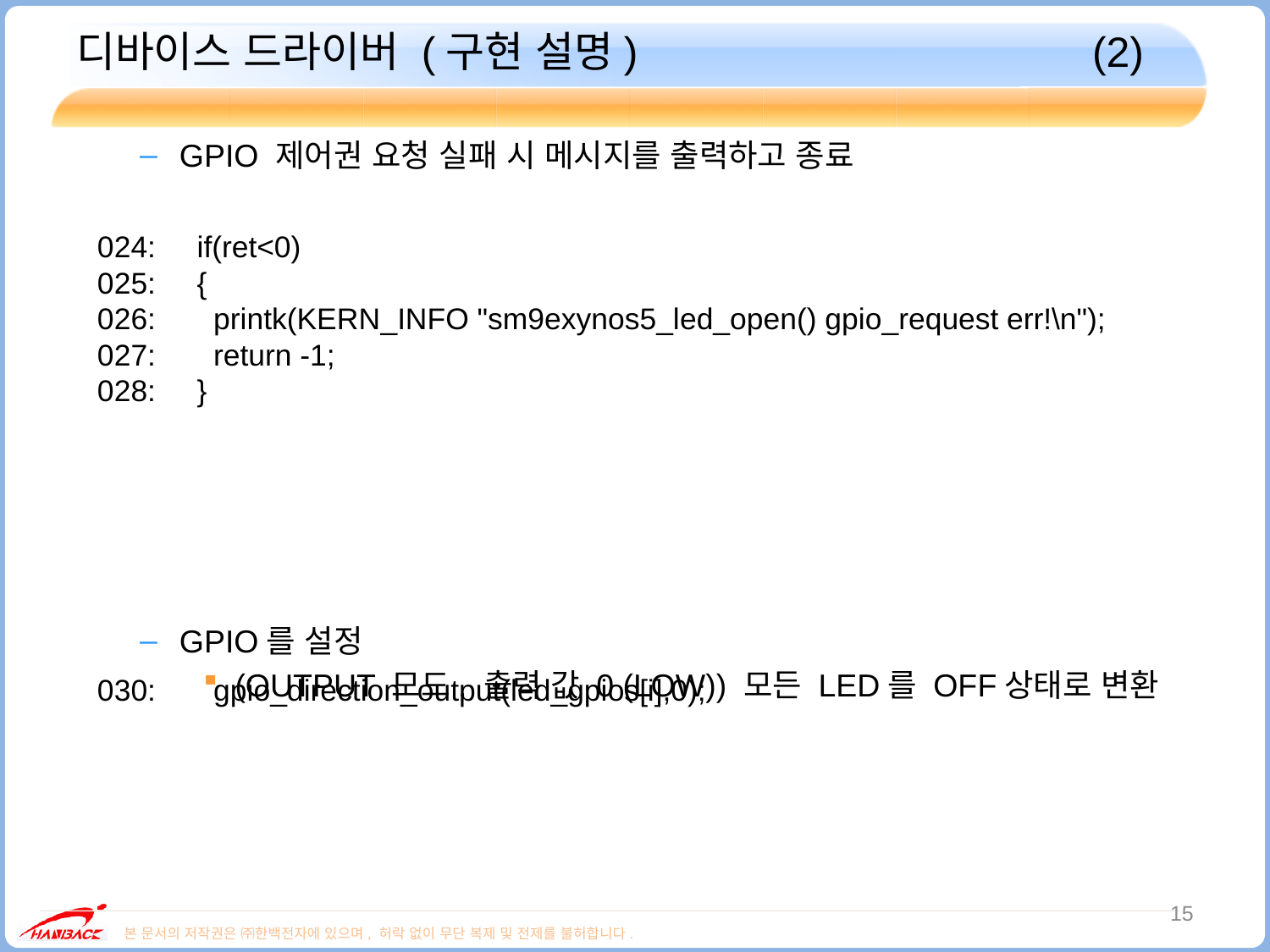

# 디바이스 드라이버 (구현 설명)				(2)
GPIO 제어권 요청 실패 시 메시지를 출력하고 종료

GPIO를 설정
(OUTPUT 모드, 출력 값 0 (LOW)) 모든 LED를 OFF상태로 변환

024:     if(ret<0)
025:     {
026:       printk(KERN_INFO "sm9exynos5_led_open() gpio_request err!\n");
027:       return -1;
028:     }
030:       gpio_direction_output(led_gpios[i],0);
15